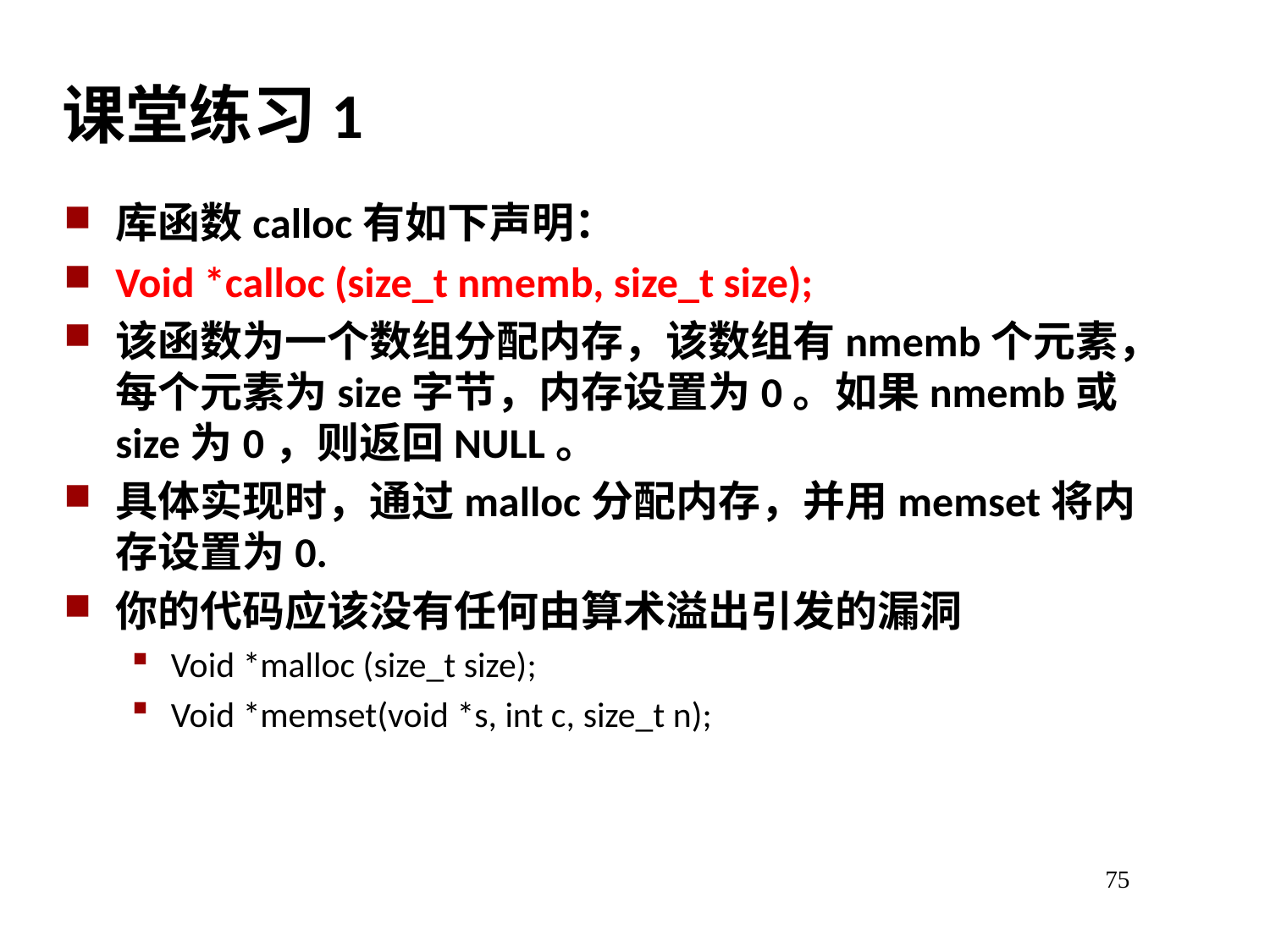

# 课堂练习1
库函数calloc有如下声明：
Void *calloc (size_t nmemb, size_t size);
该函数为一个数组分配内存，该数组有nmemb个元素，每个元素为size字节，内存设置为0。如果nmemb或size为0，则返回NULL。
具体实现时，通过malloc分配内存，并用memset将内存设置为0.
你的代码应该没有任何由算术溢出引发的漏洞
Void *malloc (size_t size);
Void *memset(void *s, int c, size_t n);
75